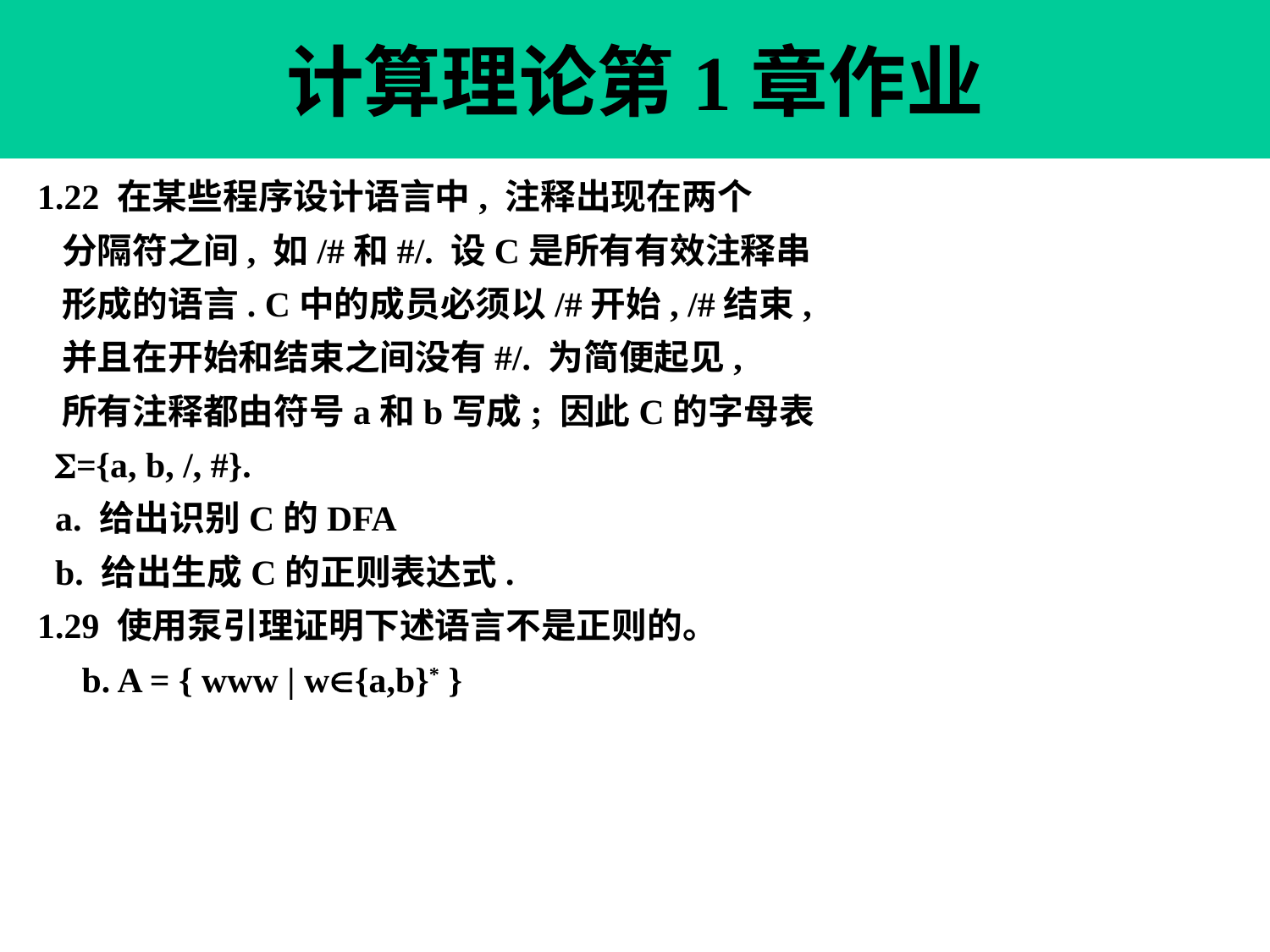

计算理论第1章作业
1.22 在某些程序设计语言中, 注释出现在两个
  分隔符之间, 如/#和#/. 设C是所有有效注释串
  形成的语言. C中的成员必须以/#开始, /#结束,
  并且在开始和结束之间没有#/. 为简便起见,
  所有注释都由符号a和b写成; 因此C的字母表
  Σ={a, b, /, #}.
  a. 给出识别C的DFA
  b. 给出生成C的正则表达式.
1.29 使用泵引理证明下述语言不是正则的。
     b. A = { www | w∈{a,b}* }